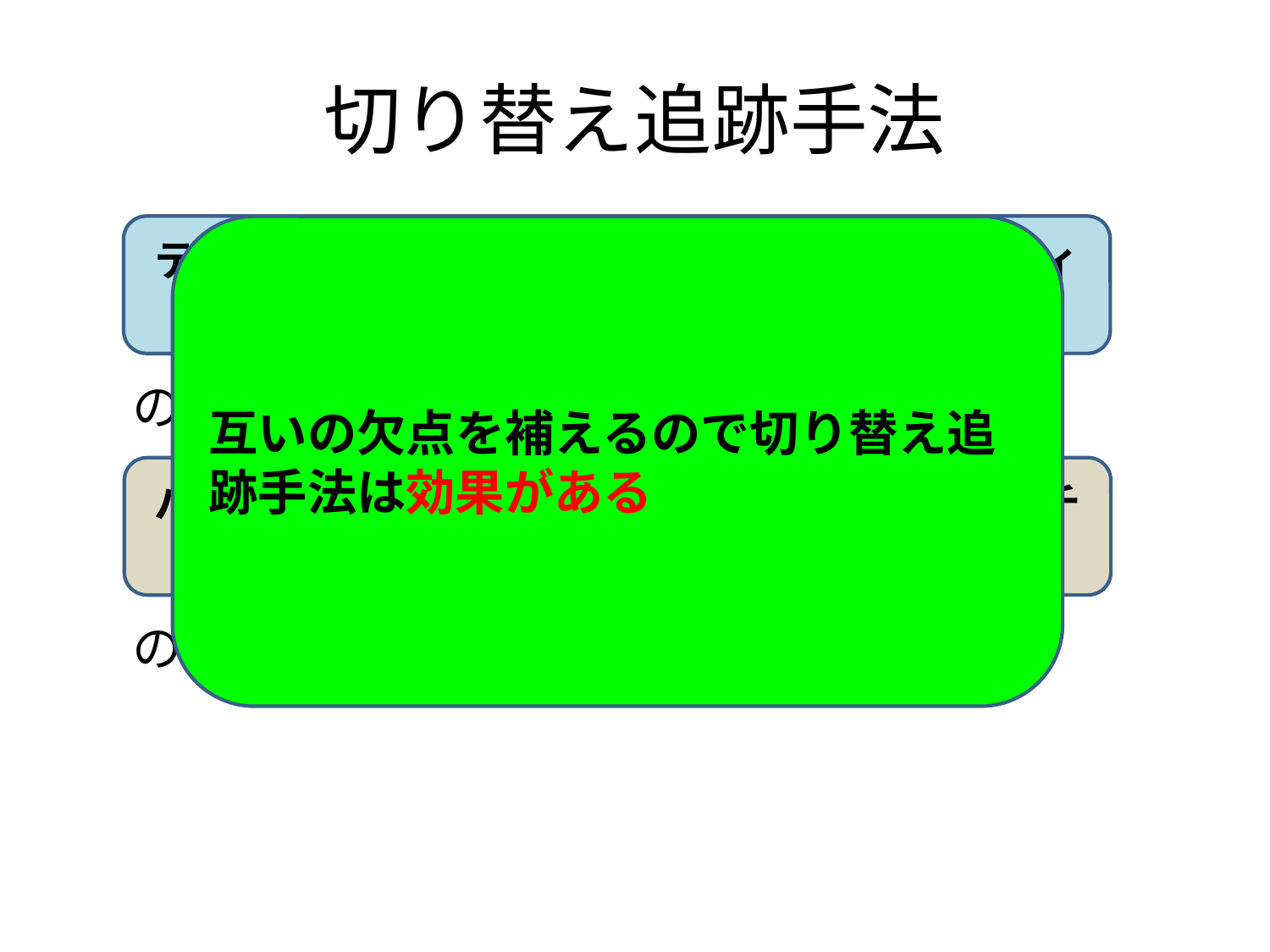

# 切り替え追跡手法
テンプレートマッチング　→　パーティクルフィルタ
互いの欠点を補えるので切り替え追跡手法は効果がある

の場合でも
パーティクルフィルタ　→　テンプレートマッチング
の場合でも